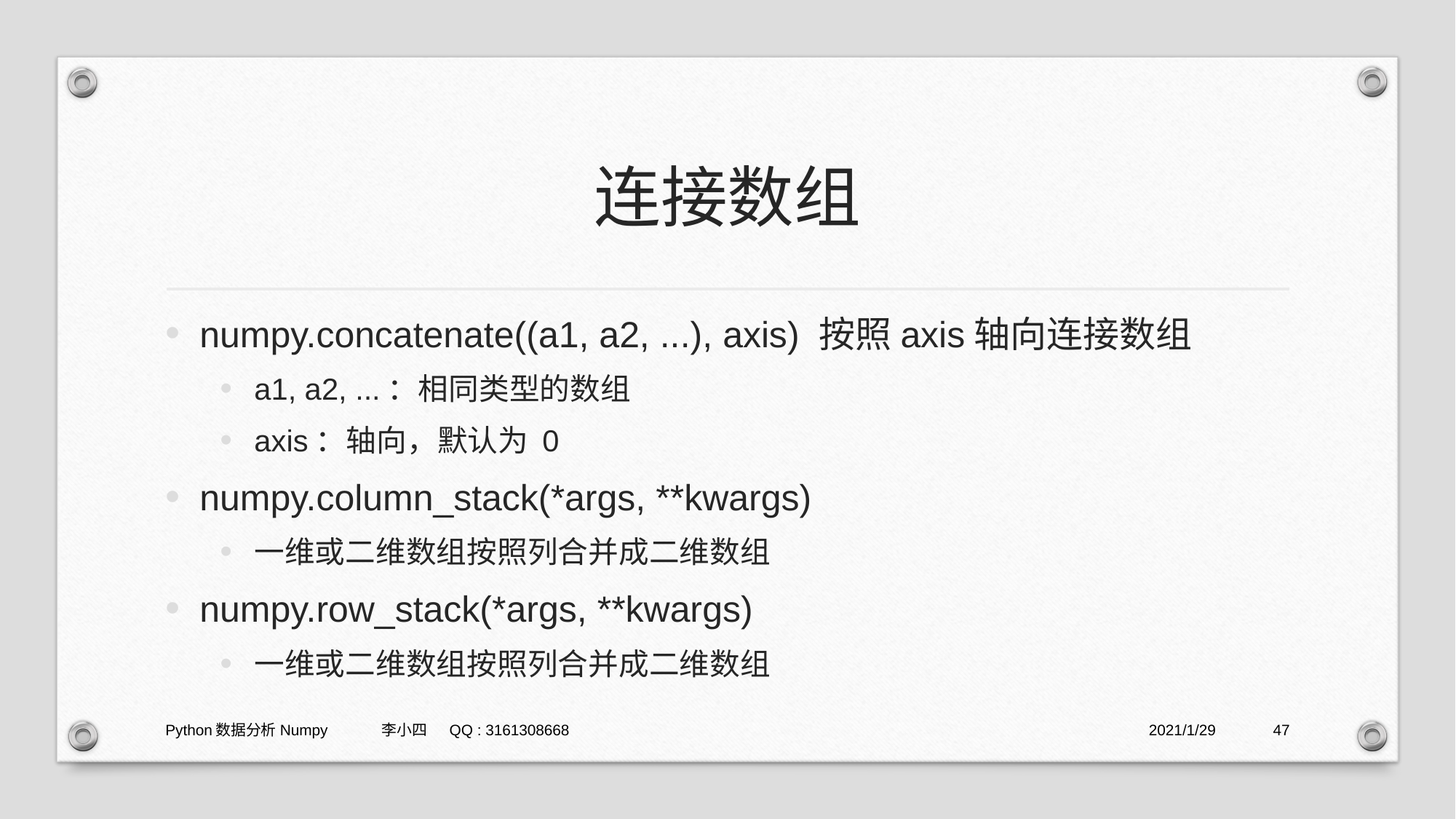

# 连接数组
numpy.concatenate((a1, a2, ...), axis) 按照axis轴向连接数组
a1, a2, ...：相同类型的数组
axis：轴向，默认为 0
numpy.column_stack(*args, **kwargs)
一维或二维数组按照列合并成二维数组
numpy.row_stack(*args, **kwargs)
一维或二维数组按照列合并成二维数组

Python数据分析Numpy            李小四    QQ : 3161308668
2021/1/29
47